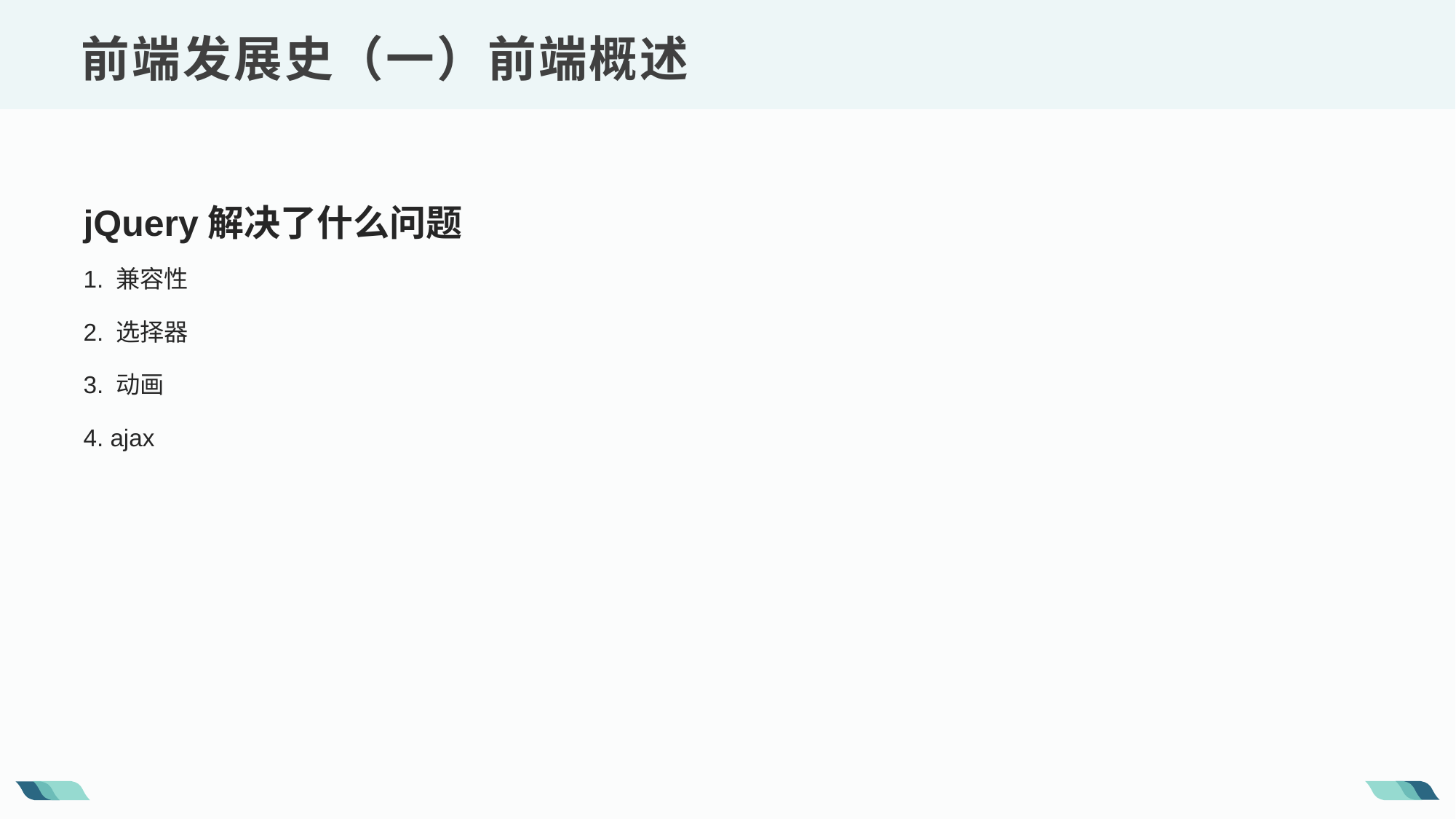

前端发展史（一）前端概述
jQuery解决了什么问题
1. 兼容性
2. 选择器
3. 动画
4. ajax